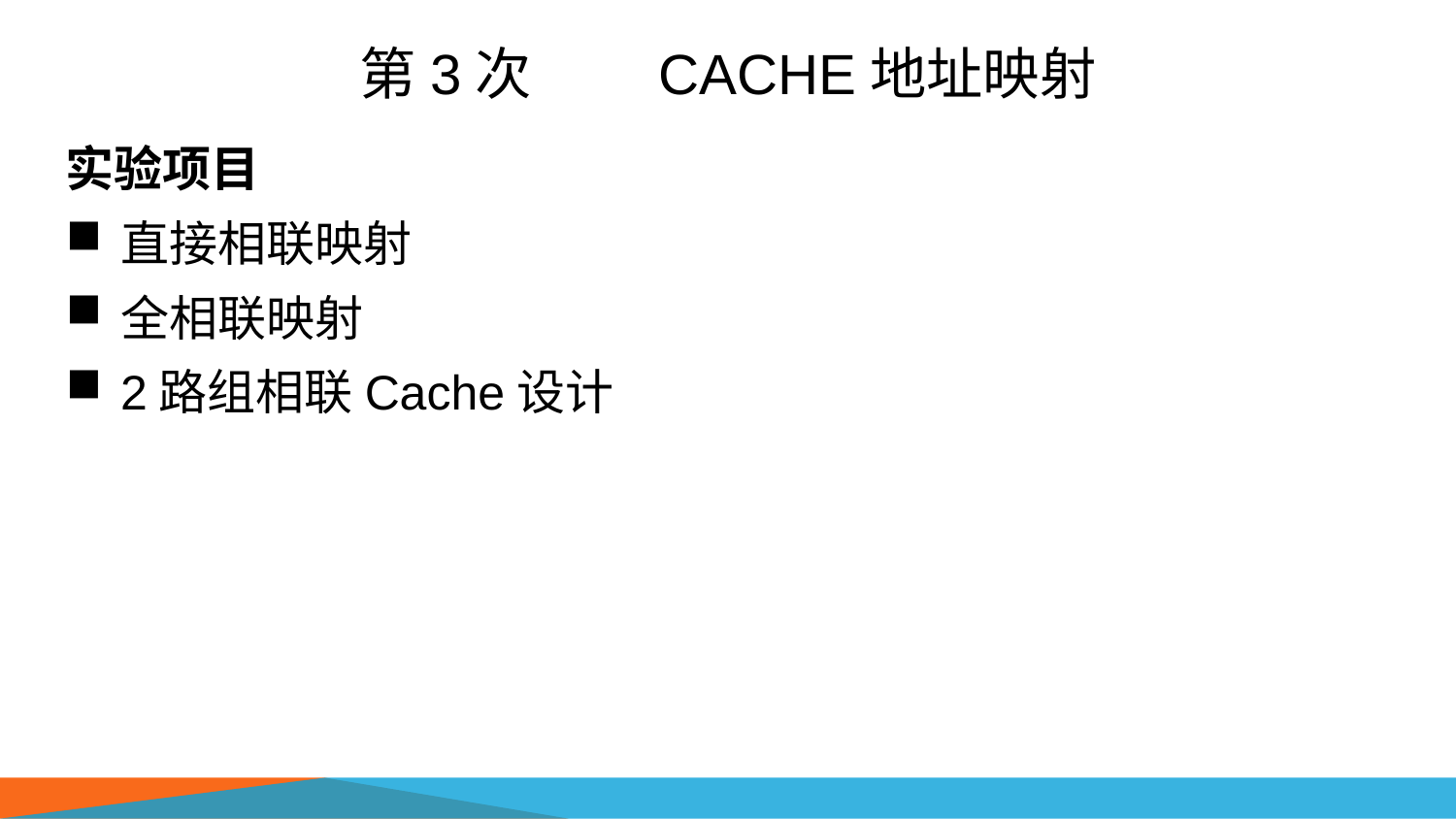

# 第3次         Cache地址映射
实验项目
直接相联映射
全相联映射
2路组相联Cache设计